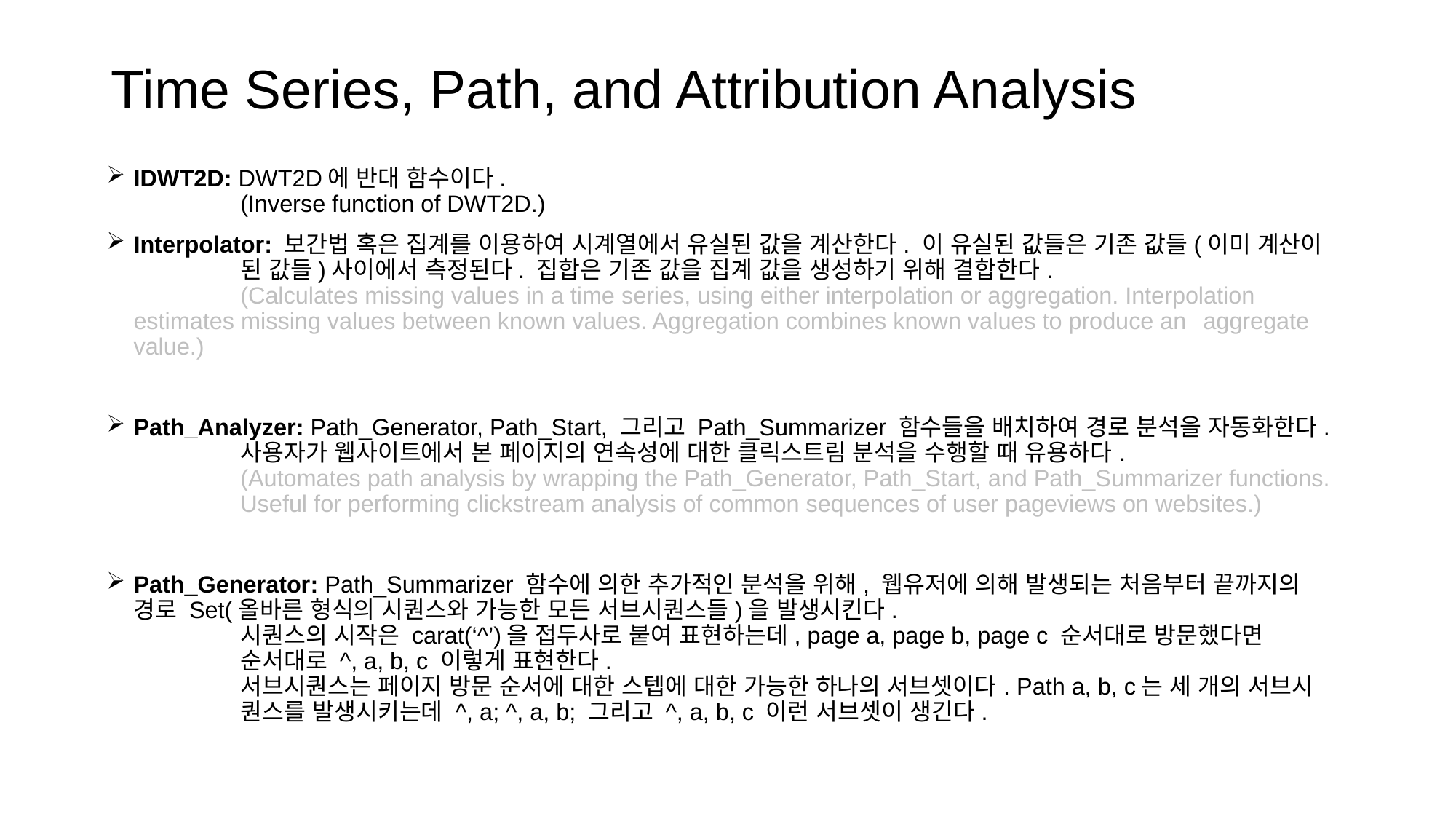

# Time Series, Path, and Attribution Analysis
IDWT2D: DWT2D에 반대 함수이다.
	(Inverse function of DWT2D.)
Interpolator: 보간법 혹은 집계를 이용하여 시계열에서 유실된 값을 계산한다. 이 유실된 값들은 기존 값들(이미 계산이 	된 값들)사이에서 측정된다. 집합은 기존 값을 집계 값을 생성하기 위해 결합한다.
	(Calculates missing values in a time series, using either interpolation or aggregation. Interpolation 	estimates missing values between known values. Aggregation combines known values to produce an 	aggregate value.)

Path_Analyzer: Path_Generator, Path_Start, 그리고 Path_Summarizer 함수들을 배치하여 경로 분석을 자동화한다.
	사용자가 웹사이트에서 본 페이지의 연속성에 대한 클릭스트림 분석을 수행할 때 유용하다.
	(Automates path analysis by wrapping the Path_Generator, Path_Start, and Path_Summarizer functions. 	Useful for performing clickstream analysis of common sequences of user pageviews on websites.)

Path_Generator: Path_Summarizer 함수에 의한 추가적인 분석을 위해, 웹유저에 의해 발생되는 처음부터 끝까지의 	경로 Set(올바른 형식의 시퀀스와 가능한 모든 서브시퀀스들)을 발생시킨다.
	시퀀스의 시작은 carat(‘^’)을 접두사로 붙여 표현하는데, page a, page b, page c 순서대로 방문했다면
	순서대로 ^, a, b, c 이렇게 표현한다.
	서브시퀀스는 페이지 방문 순서에 대한 스텝에 대한 가능한 하나의 서브셋이다. Path a, b, c는 세 개의 서브시	퀀스를 발생시키는데 ^, a; ^, a, b; 그리고 ^, a, b, c 이런 서브셋이 생긴다.